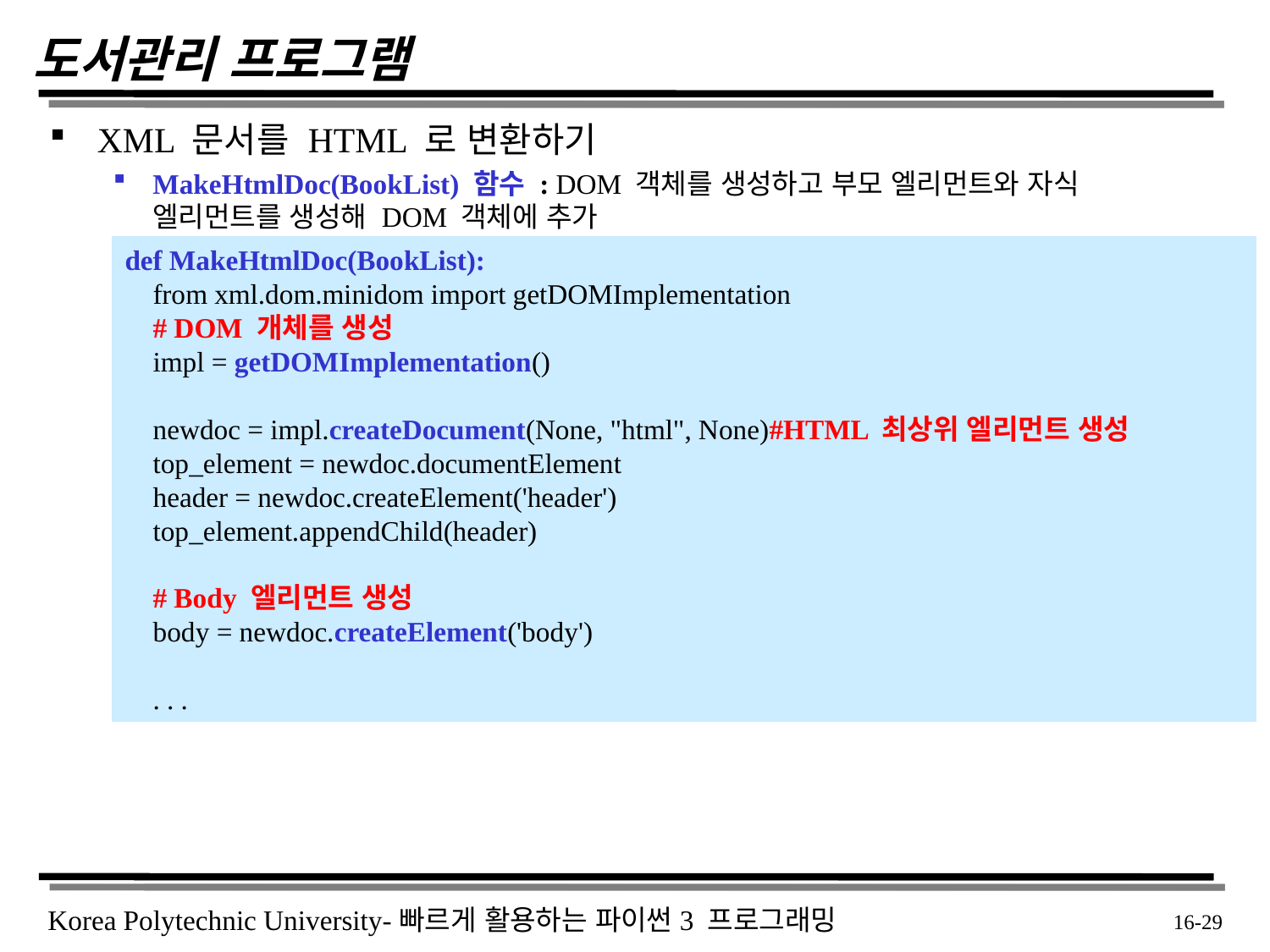

# 도서관리 프로그램
XML 문서를 HTML 로 변환하기
MakeHtmlDoc(BookList) 함수 : DOM 객체를 생성하고 부모 엘리먼트와 자식 엘리먼트를 생성해 DOM 객체에 추가

def MakeHtmlDoc(BookList):
    from xml.dom.minidom import getDOMImplementation
    # DOM 개체를 생성
    impl = getDOMImplementation()

    newdoc = impl.createDocument(None, "html", None)#HTML 최상위 엘리먼트 생성
    top_element = newdoc.documentElement
    header = newdoc.createElement('header')
    top_element.appendChild(header)

    # Body 엘리먼트 생성
    body = newdoc.createElement('body')

    . . .
 16-29